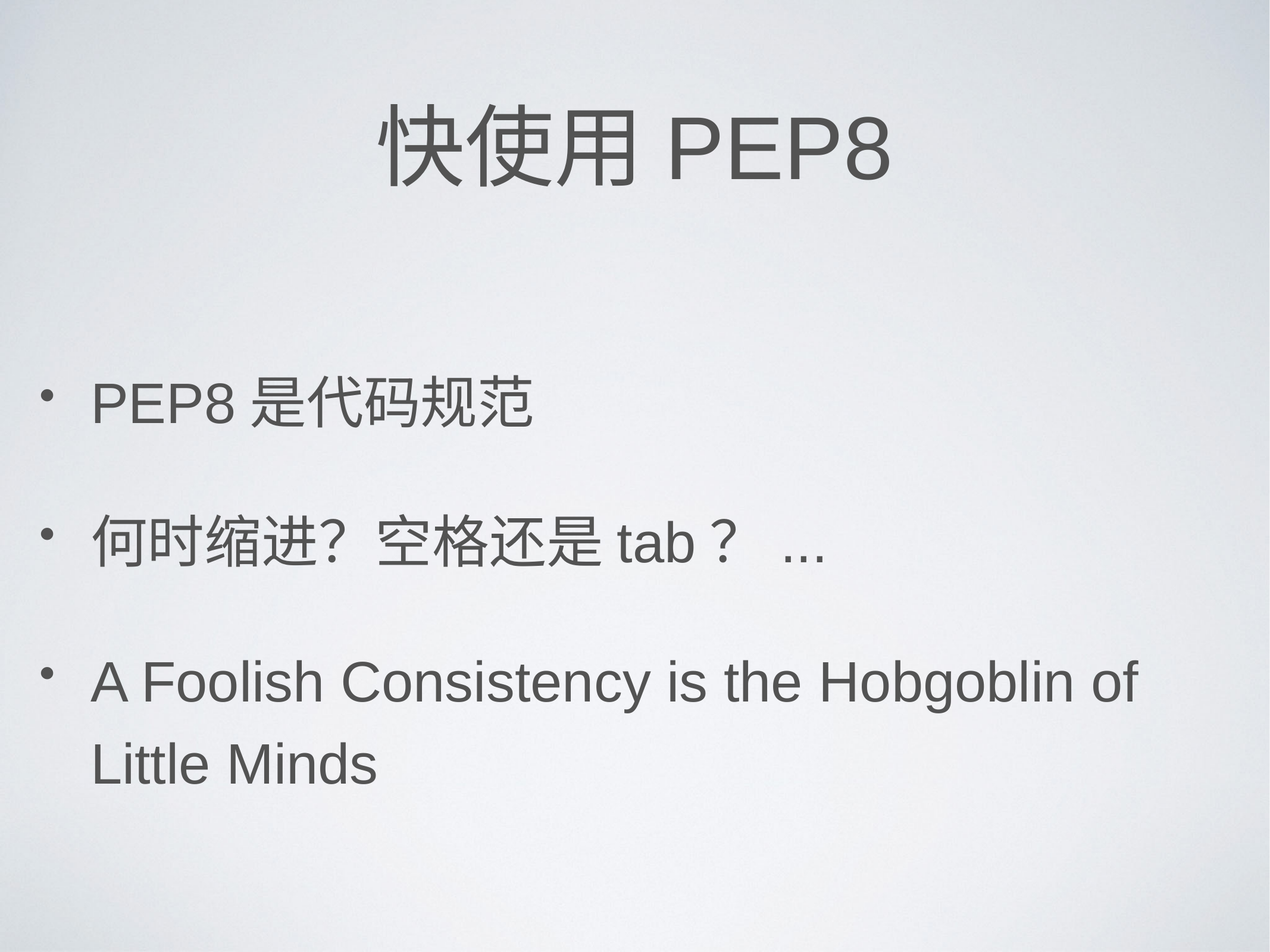

# 快使用pep8
PEP8是代码规范
何时缩进？空格还是tab？...
A Foolish Consistency is the Hobgoblin of Little Minds